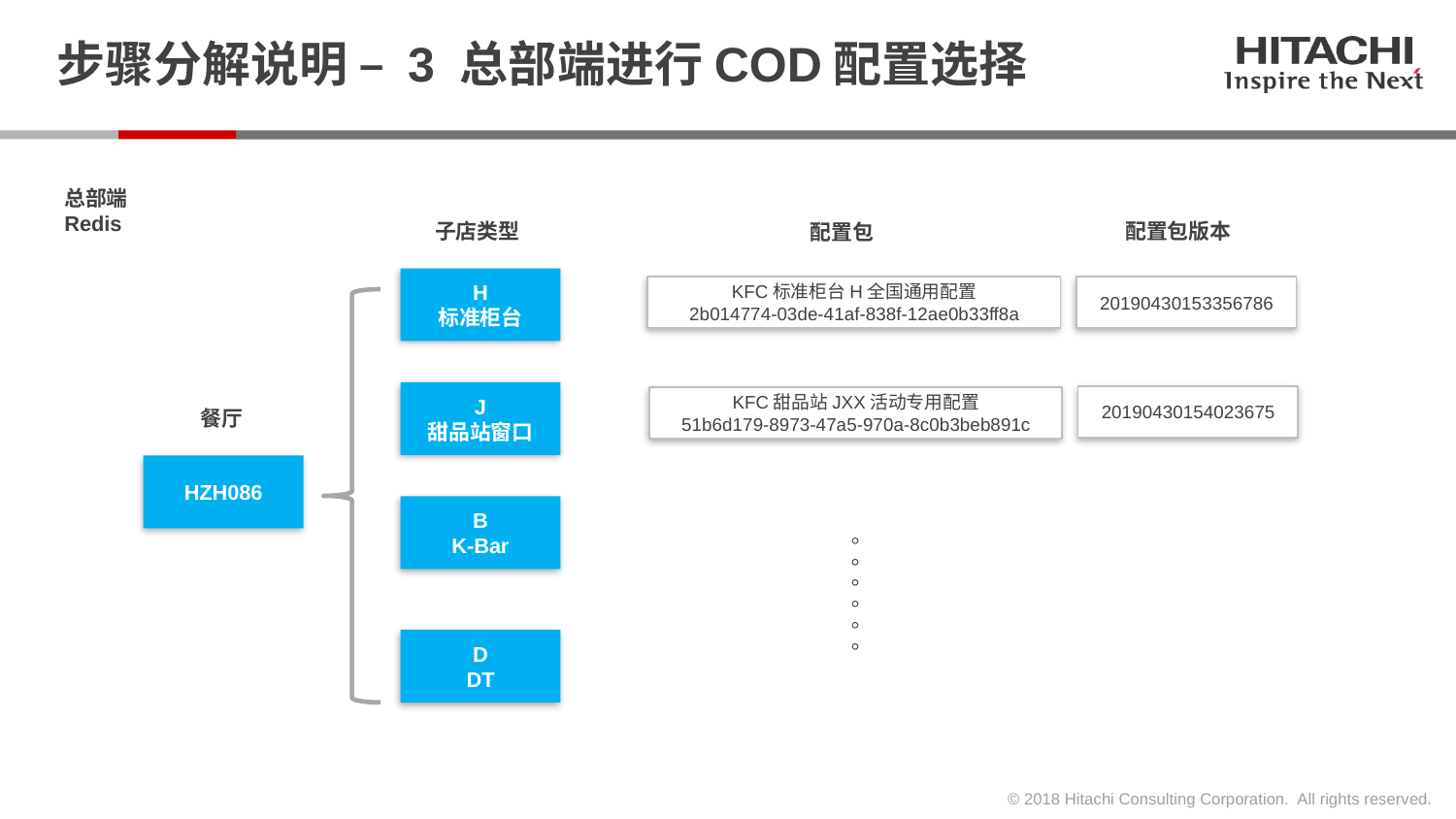

# 步骤分解说明 – 3 总部端进行COD配置选择
总部端Redis
子店类型
配置包版本
配置包
H
标准柜台
KFC标准柜台H全国通用配置
2b014774-03de-41af-838f-12ae0b33ff8a
20190430153356786

J
甜品站窗口
20190430154023675
KFC甜品站JXX活动专用配置
51b6d179-8973-47a5-970a-8c0b3beb891c
餐厅
HZH086
B
K-Bar
。。。。。。
D
DT